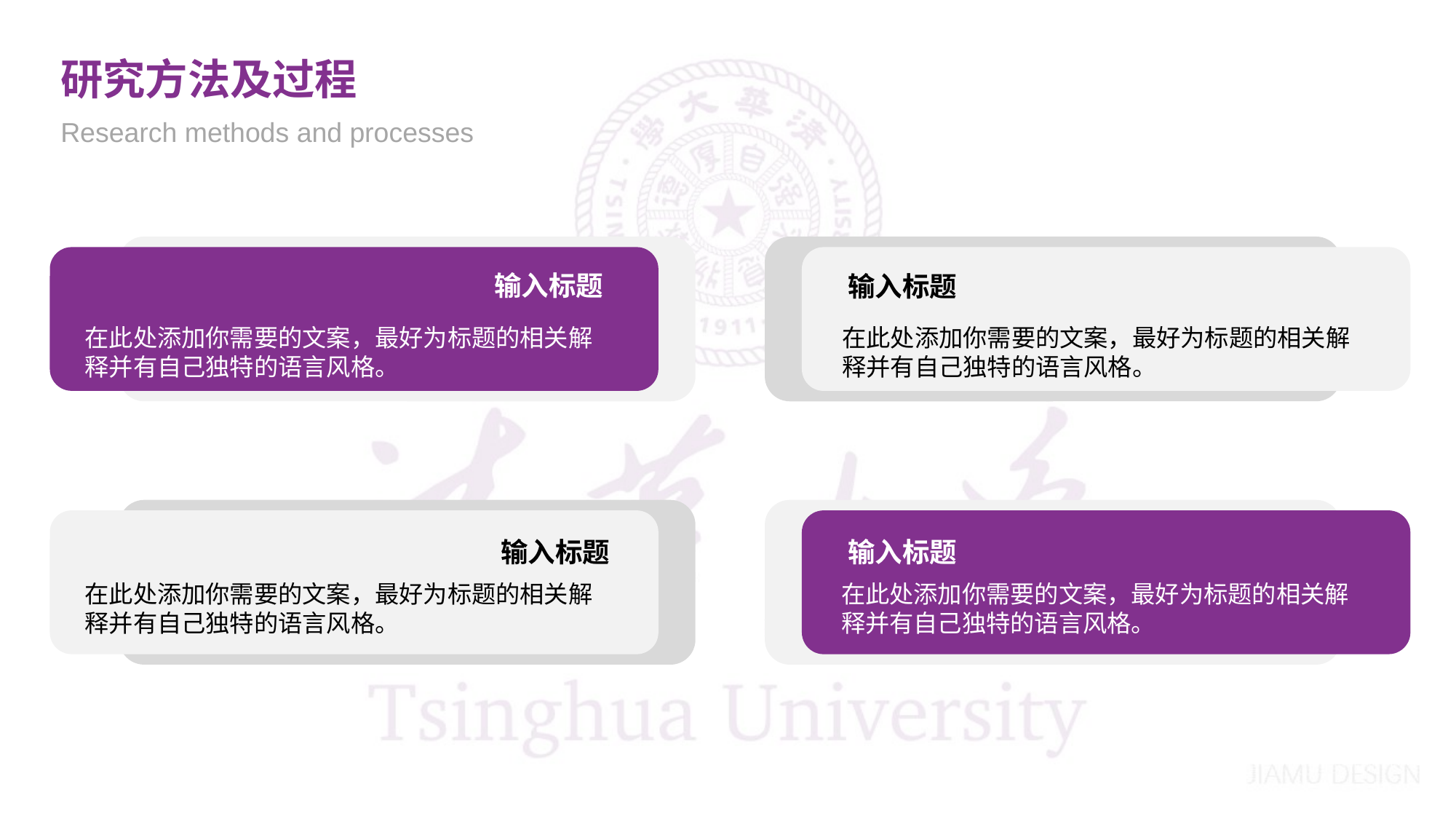

研究方法及过程
Research methods and processes

输入标题
输入标题
在此处添加你需要的文案，最好为标题的相关解释并有自己独特的语言风格。
在此处添加你需要的文案，最好为标题的相关解释并有自己独特的语言风格。
输入标题
输入标题
在此处添加你需要的文案，最好为标题的相关解释并有自己独特的语言风格。
在此处添加你需要的文案，最好为标题的相关解释并有自己独特的语言风格。